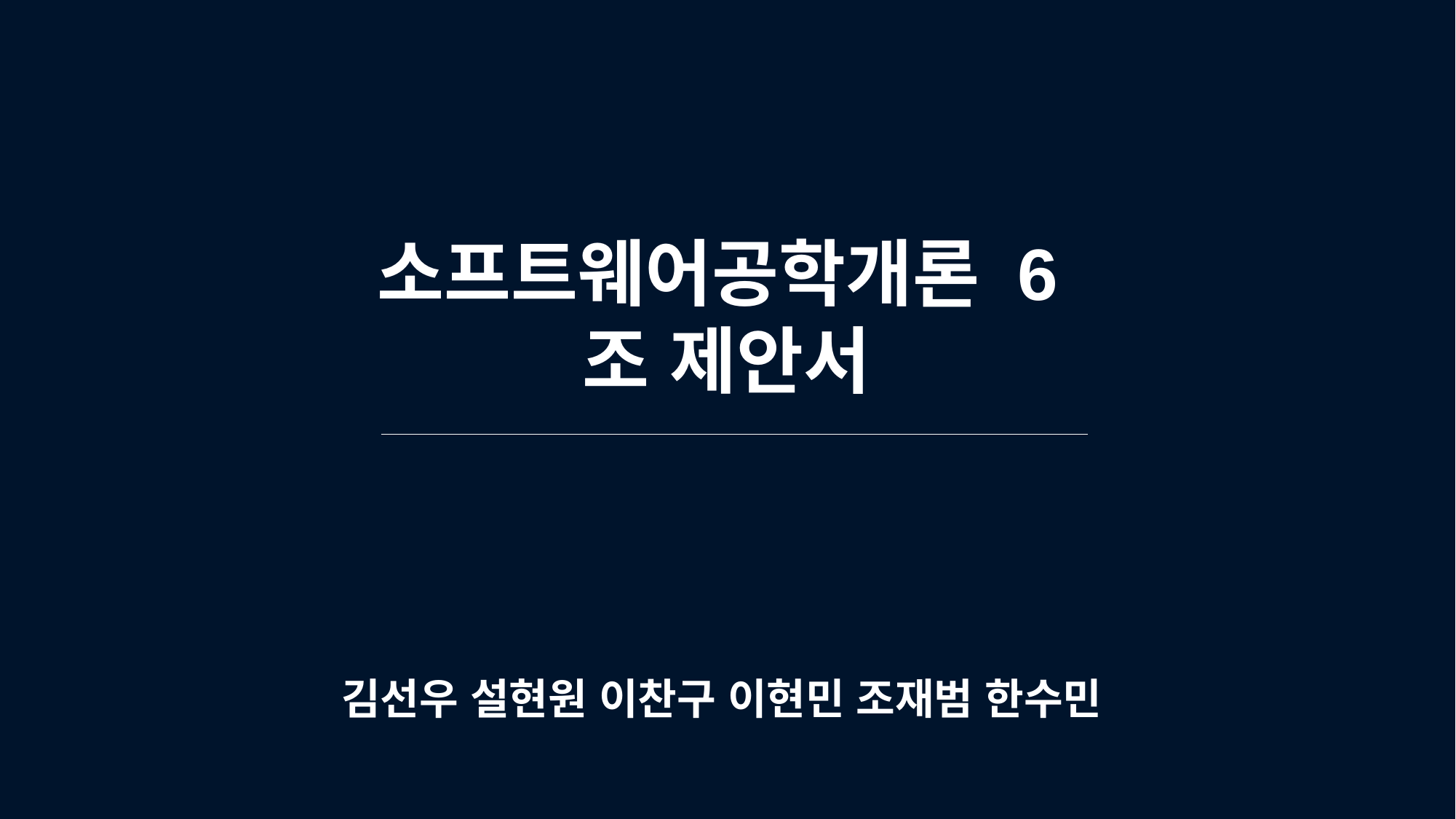

소프트웨어공학개론 6조 제안서
김선우 설현원 이찬구 이현민 조재범 한수민